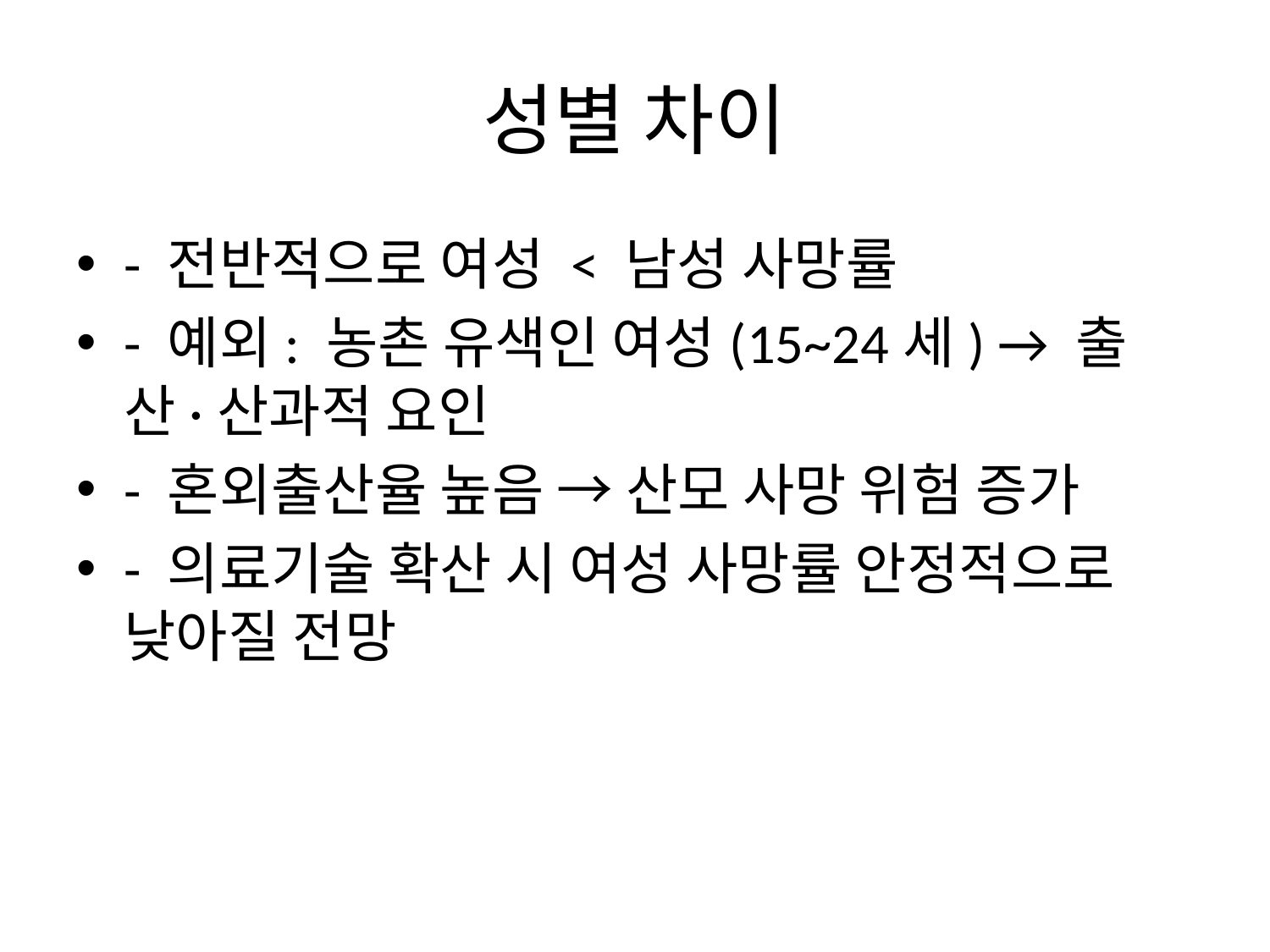

# 성별 차이
- 전반적으로 여성 < 남성 사망률
- 예외: 농촌 유색인 여성(15~24세) → 출산·산과적 요인
- 혼외출산율 높음 → 산모 사망 위험 증가
- 의료기술 확산 시 여성 사망률 안정적으로 낮아질 전망